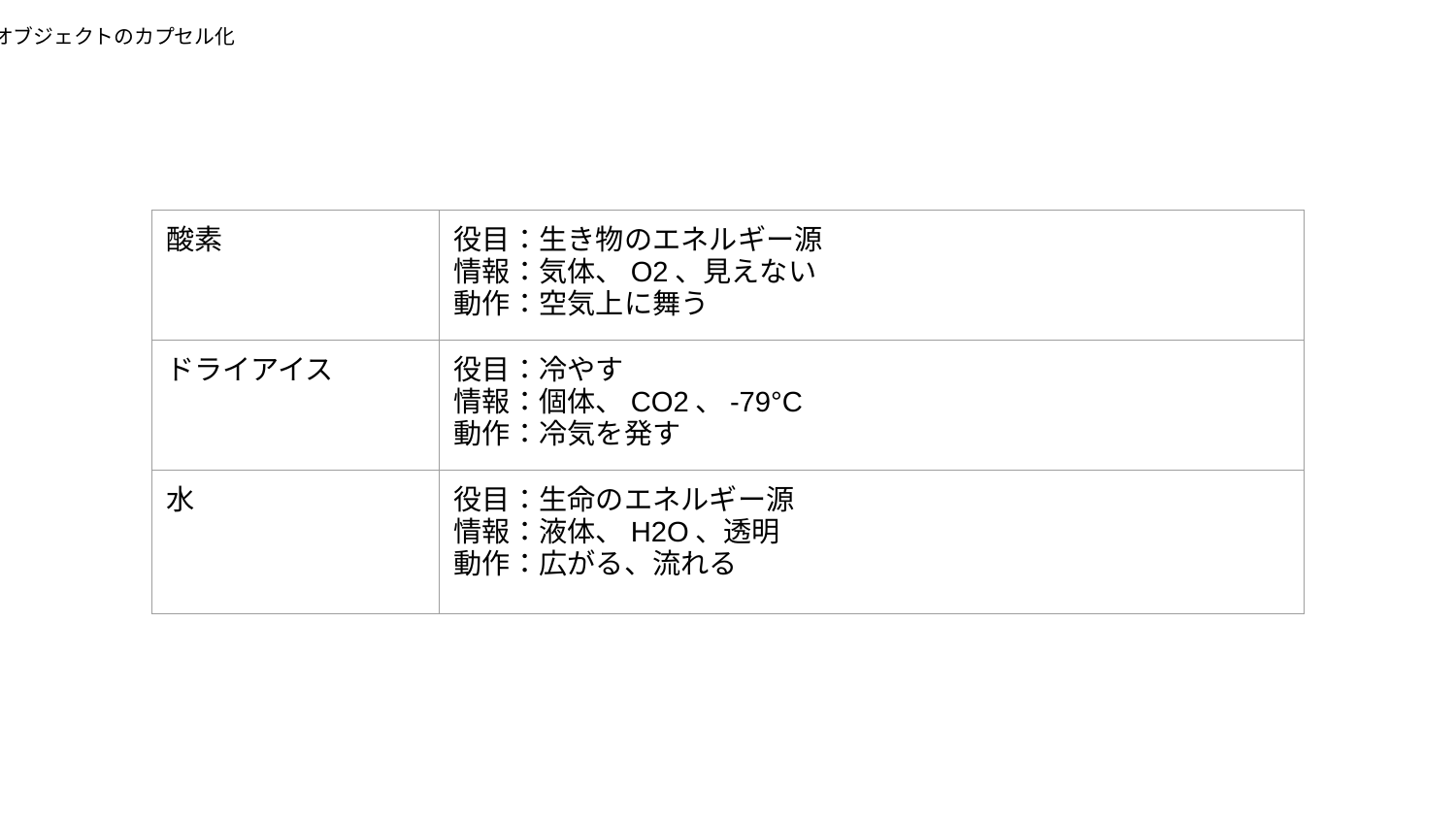

# オブジェクトのカプセル化
| 酸素 | 役目：生き物のエネルギー源 情報：気体、O2、見えない 動作：空気上に舞う |
| --- | --- |
| ドライアイス | 役目：冷やす 情報：個体、CO2、-79°C 動作：冷気を発す |
| 水 | 役目：生命のエネルギー源 情報：液体、H2O、透明 動作：広がる、流れる |